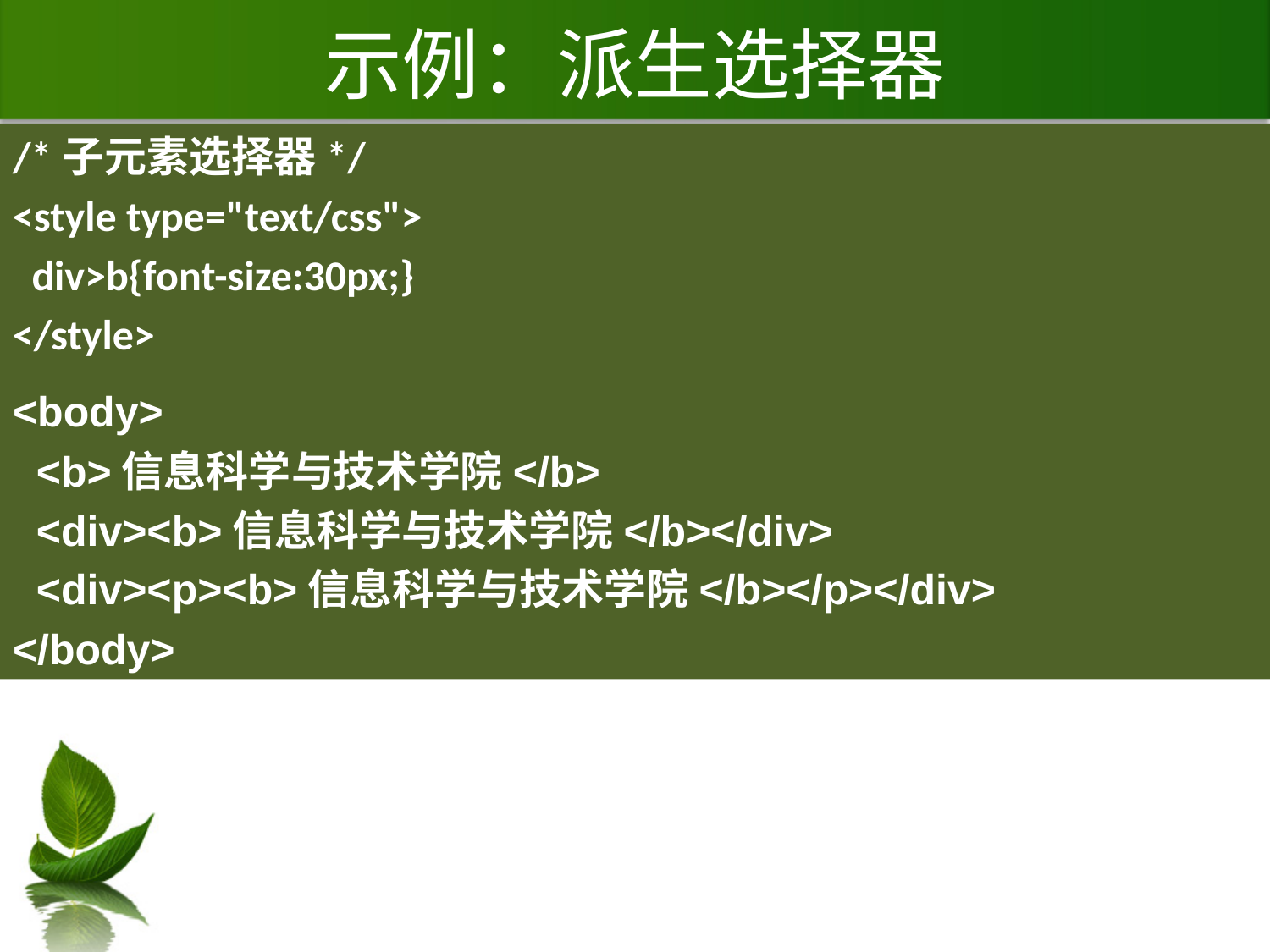

# 示例：派生选择器
/*子元素选择器*/
<style type="text/css">
  div>b{font-size:30px;}
</style>
<body>
  <b>信息科学与技术学院</b>
  <div><b>信息科学与技术学院</b></div>
  <div><p><b>信息科学与技术学院</b></p></div>
</body>